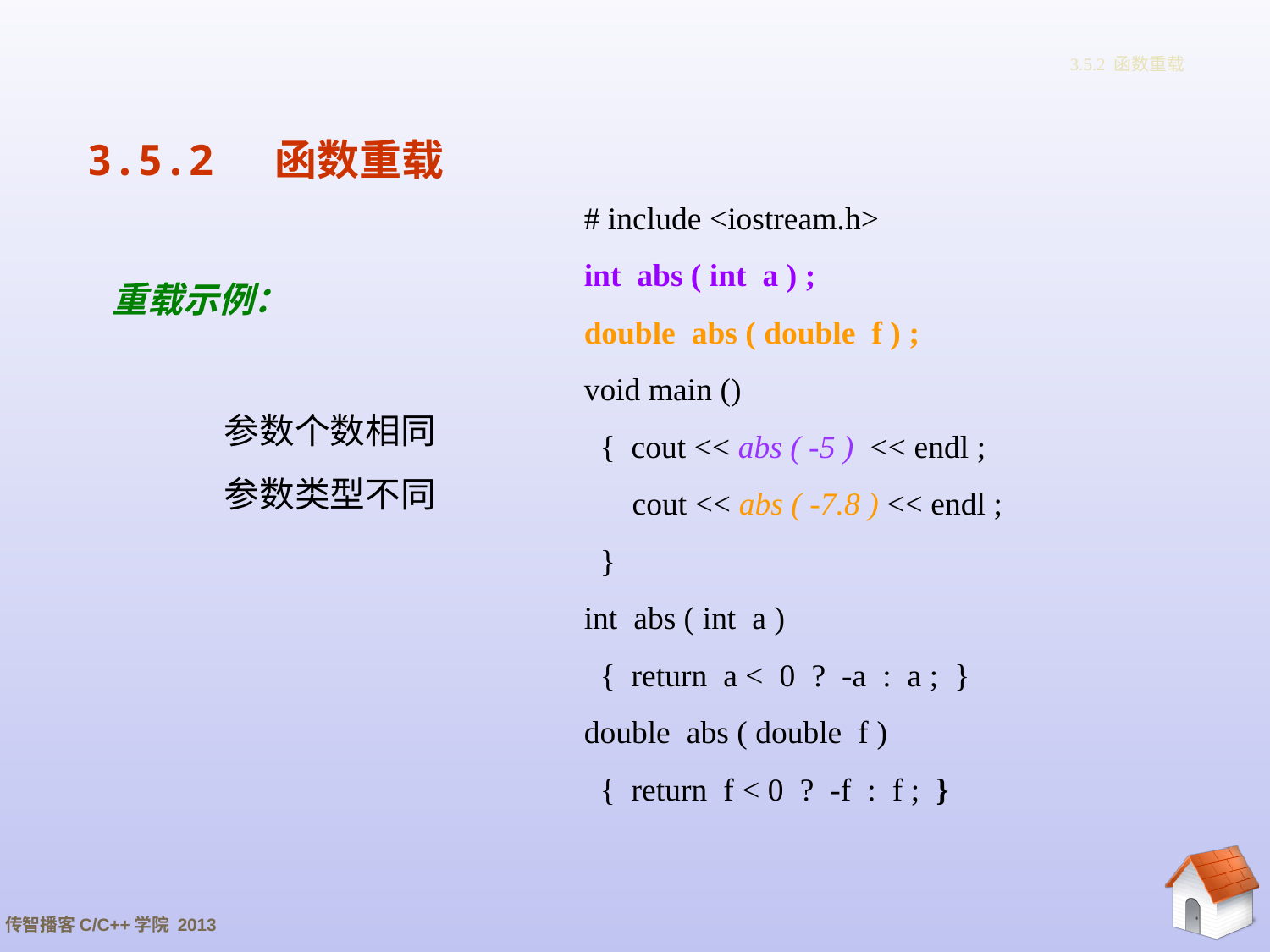

# 3.5.2 函数重载
3.5.2  函数重载
# include <iostream.h>
int  abs ( int  a ) ;
double  abs ( double  f ) ;
void main ()
  {  cout << abs ( -5 )  << endl ;
      cout << abs ( -7.8 ) << endl ;
  }
int  abs ( int  a )
  {  return  a <  0  ?  -a  :  a ;  }
double  abs ( double  f )
  {  return  f < 0  ?  -f  :  f ;  }
重载示例：
参数个数相同
参数类型不同